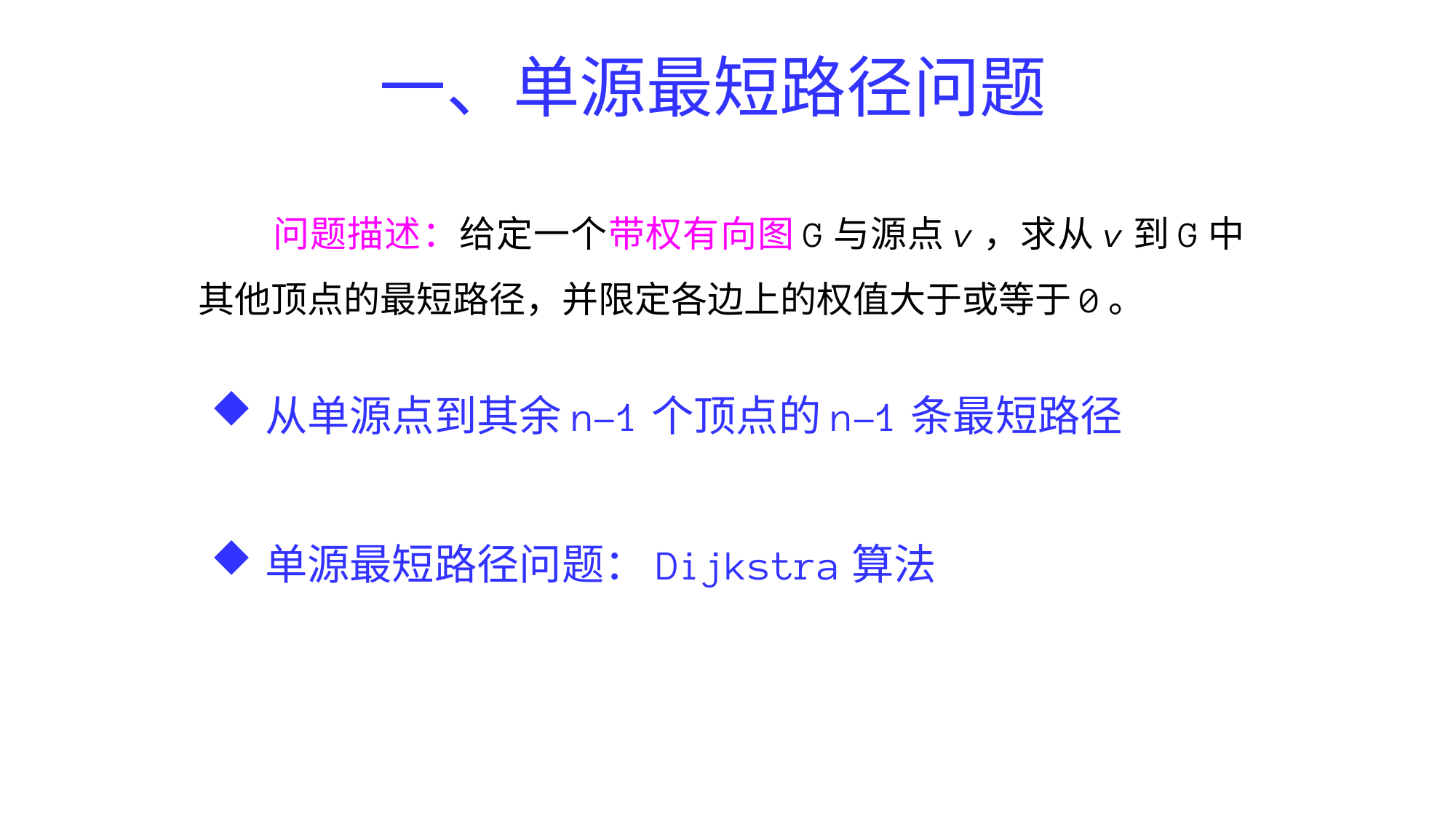

一、单源最短路径问题
　　问题描述：给定一个带权有向图G与源点v，求从v到G中其他顶点的最短路径，并限定各边上的权值大于或等于0。
从单源点到其余n-1个顶点的n-1条最短路径
单源最短路径问题：Dijkstra算法